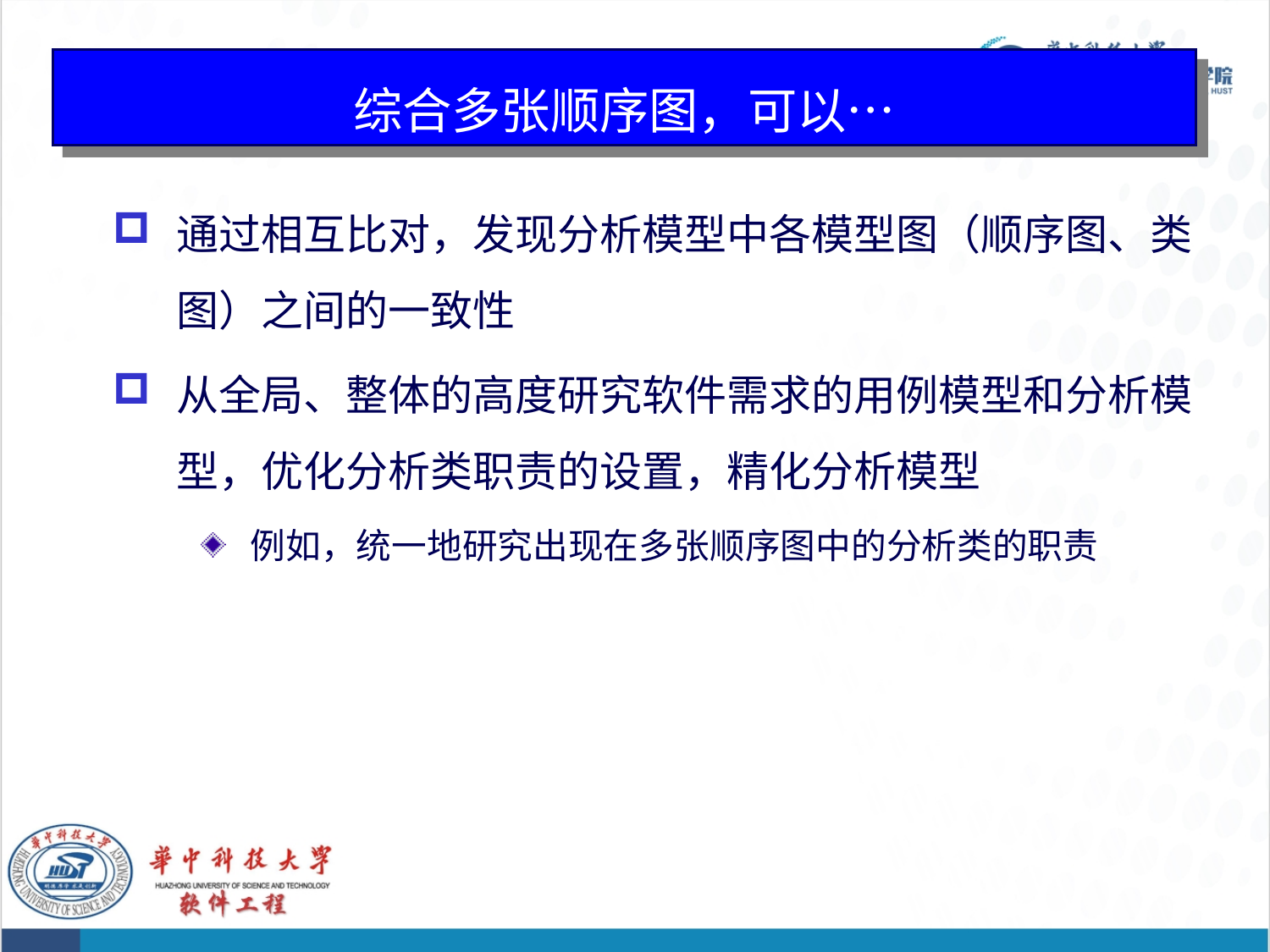

104
# 综合多张顺序图，可以…
通过相互比对，发现分析模型中各模型图（顺序图、类图）之间的一致性
从全局、整体的高度研究软件需求的用例模型和分析模型，优化分析类职责的设置，精化分析模型
例如，统一地研究出现在多张顺序图中的分析类的职责